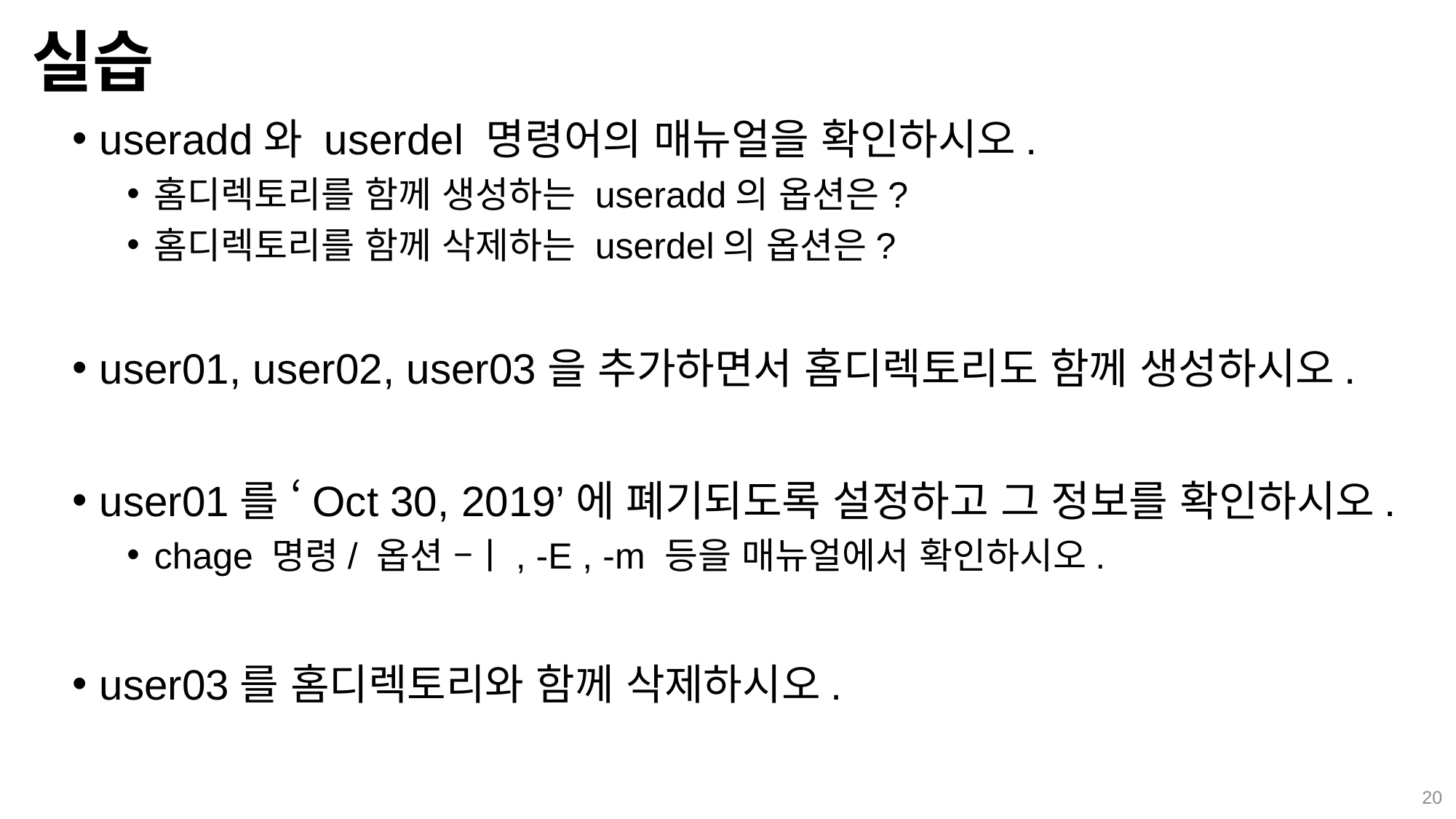

# 실습
useradd와 userdel 명령어의 매뉴얼을 확인하시오.
홈디렉토리를 함께 생성하는 useradd의 옵션은?
홈디렉토리를 함께 삭제하는 userdel의 옵션은?

user01, user02, user03을 추가하면서 홈디렉토리도 함께 생성하시오.

user01를 ‘Oct 30, 2019’에 폐기되도록 설정하고 그 정보를 확인하시오.
chage 명령/ 옵션 –ㅣ, -E , -m 등을 매뉴얼에서 확인하시오.

user03를 홈디렉토리와 함께 삭제하시오.
20